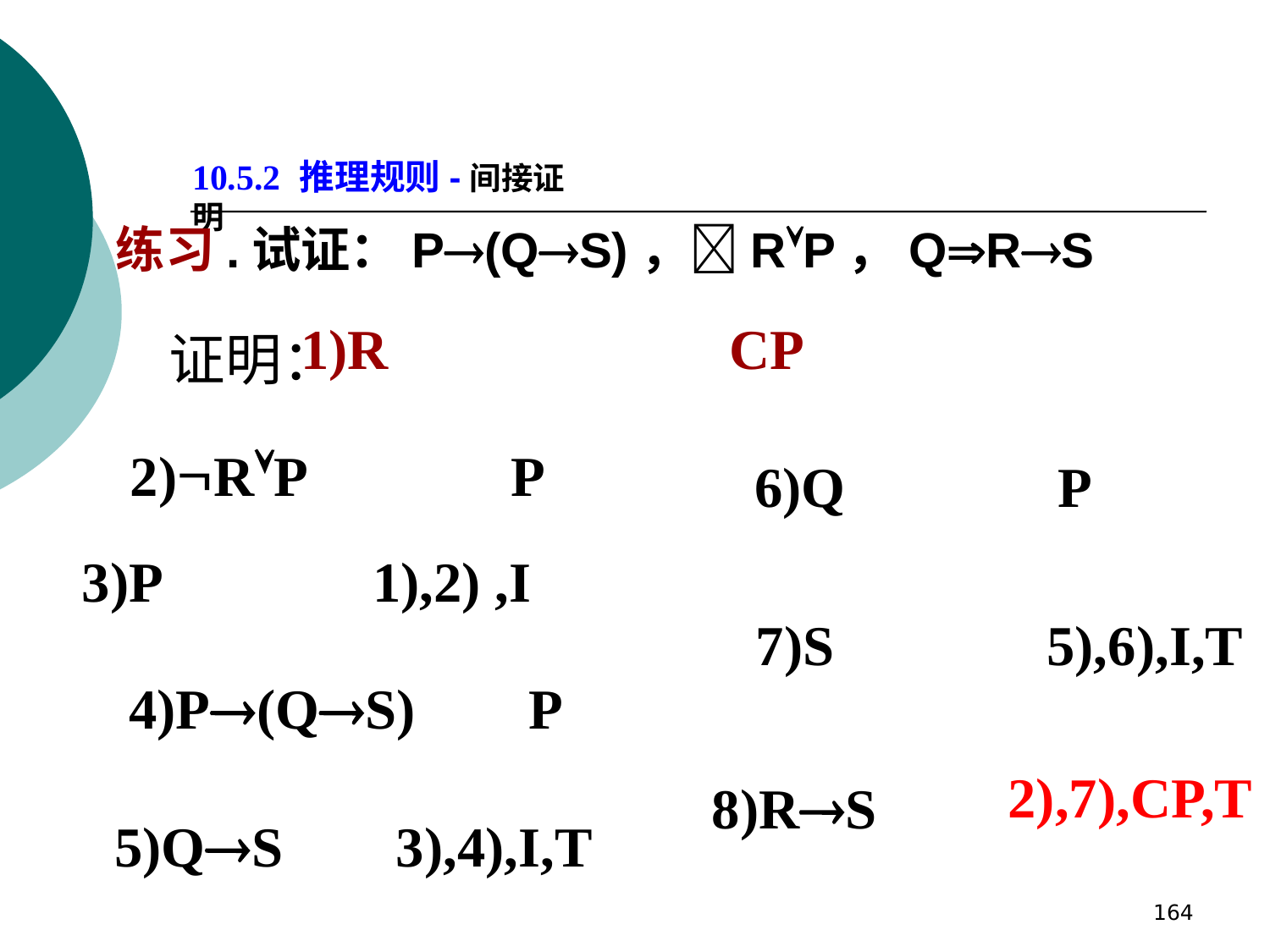

10.5.2 推理规则-间接证明
练习.试证：P→(Q→S)，¬R∨P，Q⇒R→S
1)R                 	CP
证明：
2)¬R∨P             	P
6)Q               P
3)P               1),2) ,I
7)S               5),6),I,T
4)P→(Q→S)        P
2),7),CP,T
8)R→S
5)Q→S        3),4),I,T
164